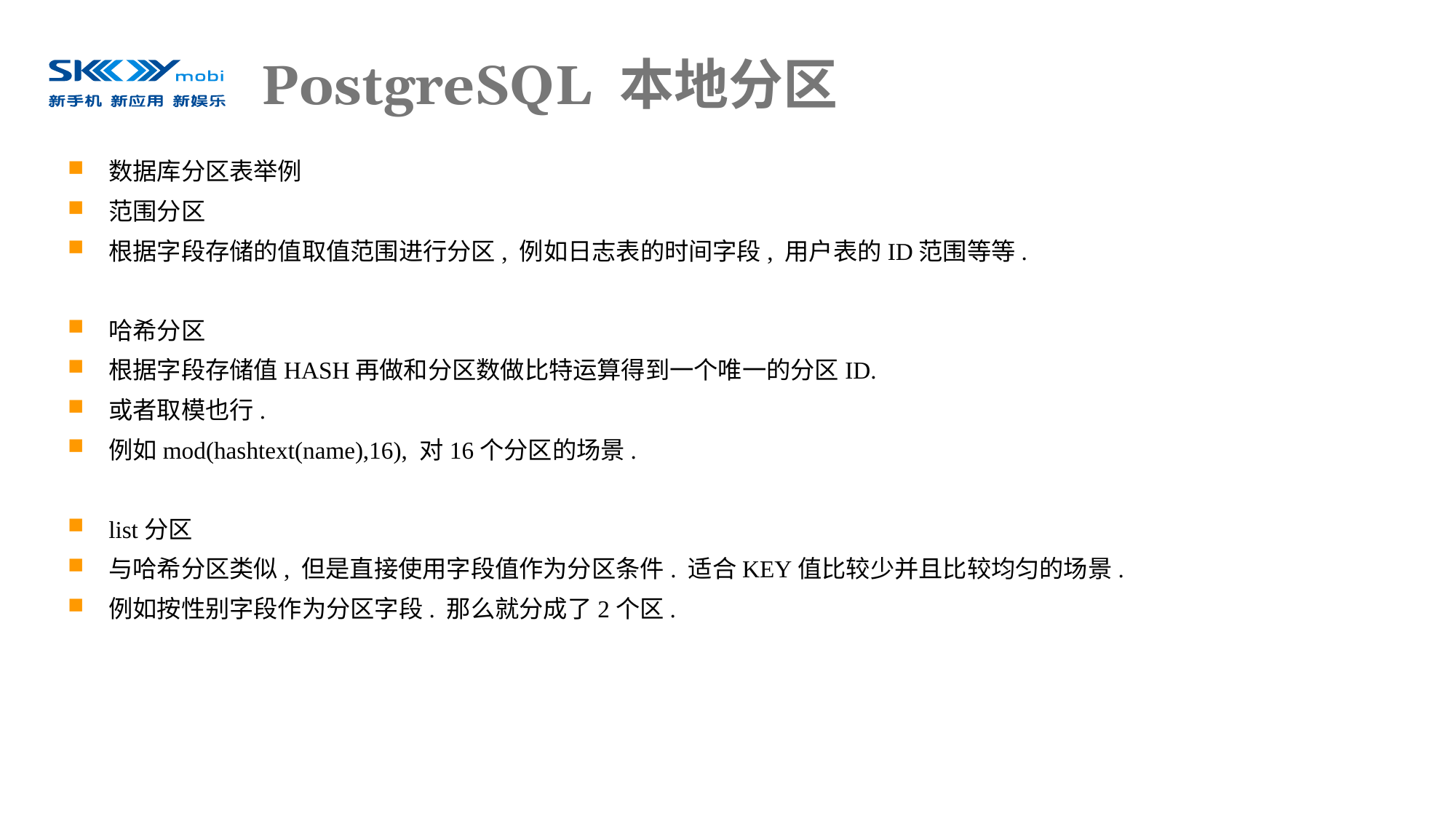

# PostgreSQL 本地分区
数据库分区表举例
范围分区
根据字段存储的值取值范围进行分区, 例如日志表的时间字段, 用户表的ID范围等等.

哈希分区
根据字段存储值HASH再做和分区数做比特运算得到一个唯一的分区ID.
或者取模也行.
例如mod(hashtext(name),16), 对16个分区的场景.

list分区
与哈希分区类似, 但是直接使用字段值作为分区条件. 适合KEY值比较少并且比较均匀的场景.
例如按性别字段作为分区字段. 那么就分成了2个区.